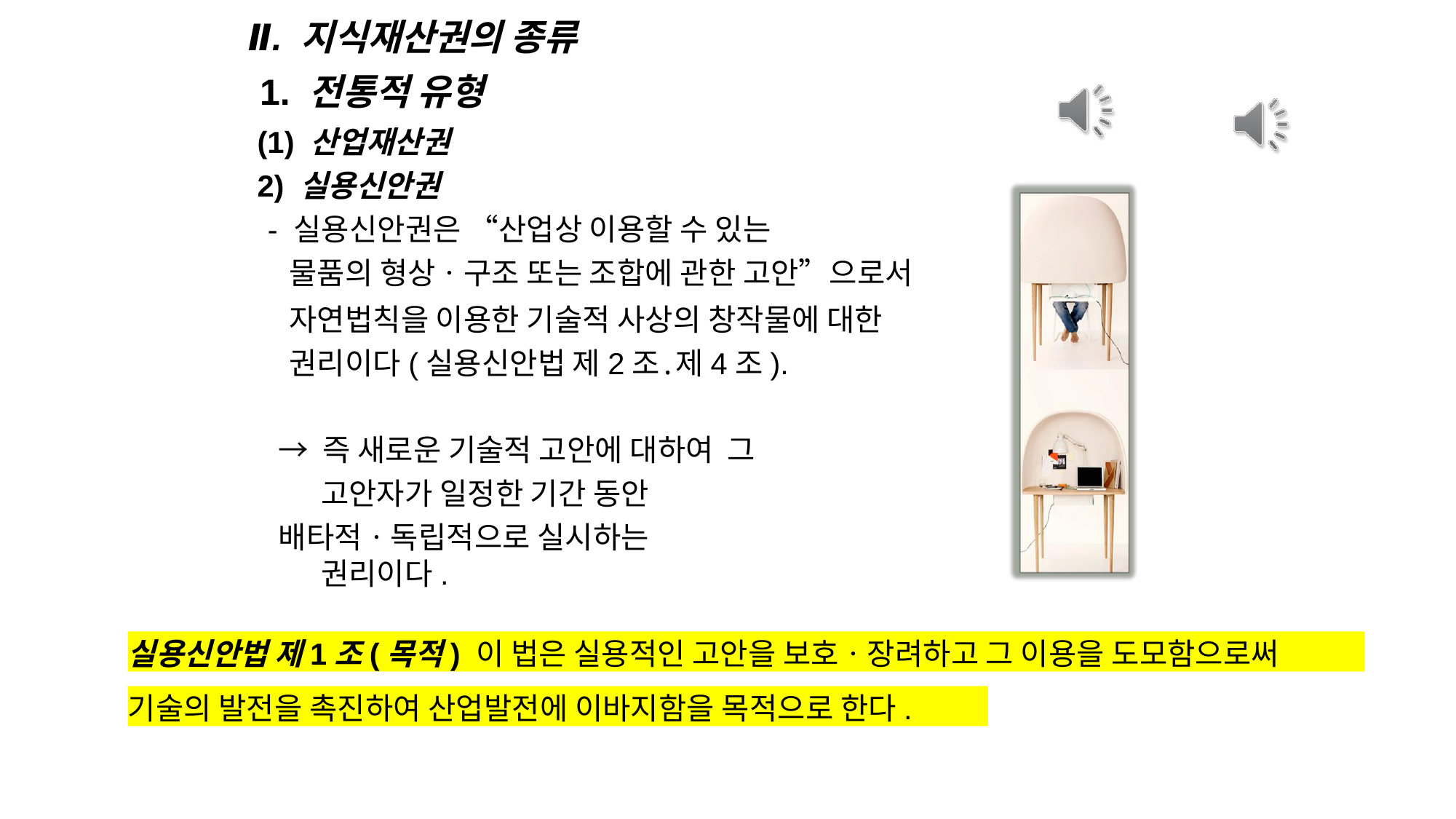

# Ⅱ. 지식재산권의 종류
1. 전통적 유형
(1) 산업재산권
2) 실용신안권
- 실용신안권은 “산업상 이용할 수 있는
물품의 형상ㆍ구조 또는 조합에 관한 고안”으로서
자연법칙을 이용한 기술적 사상의 창작물에 대한  권리이다(실용신안법 제2조․제4조).

→ 즉 새로운 기술적 고안에 대하여  그 고안자가 일정한 기간 동안
배타적ㆍ독립적으로 실시하는 권리이다.

실용신안법 제1조(목적) 이 법은 실용적인 고안을 보호ㆍ장려하고 그 이용을 도모함으로써
기술의 발전을 촉진하여 산업발전에 이바지함을 목적으로 한다.